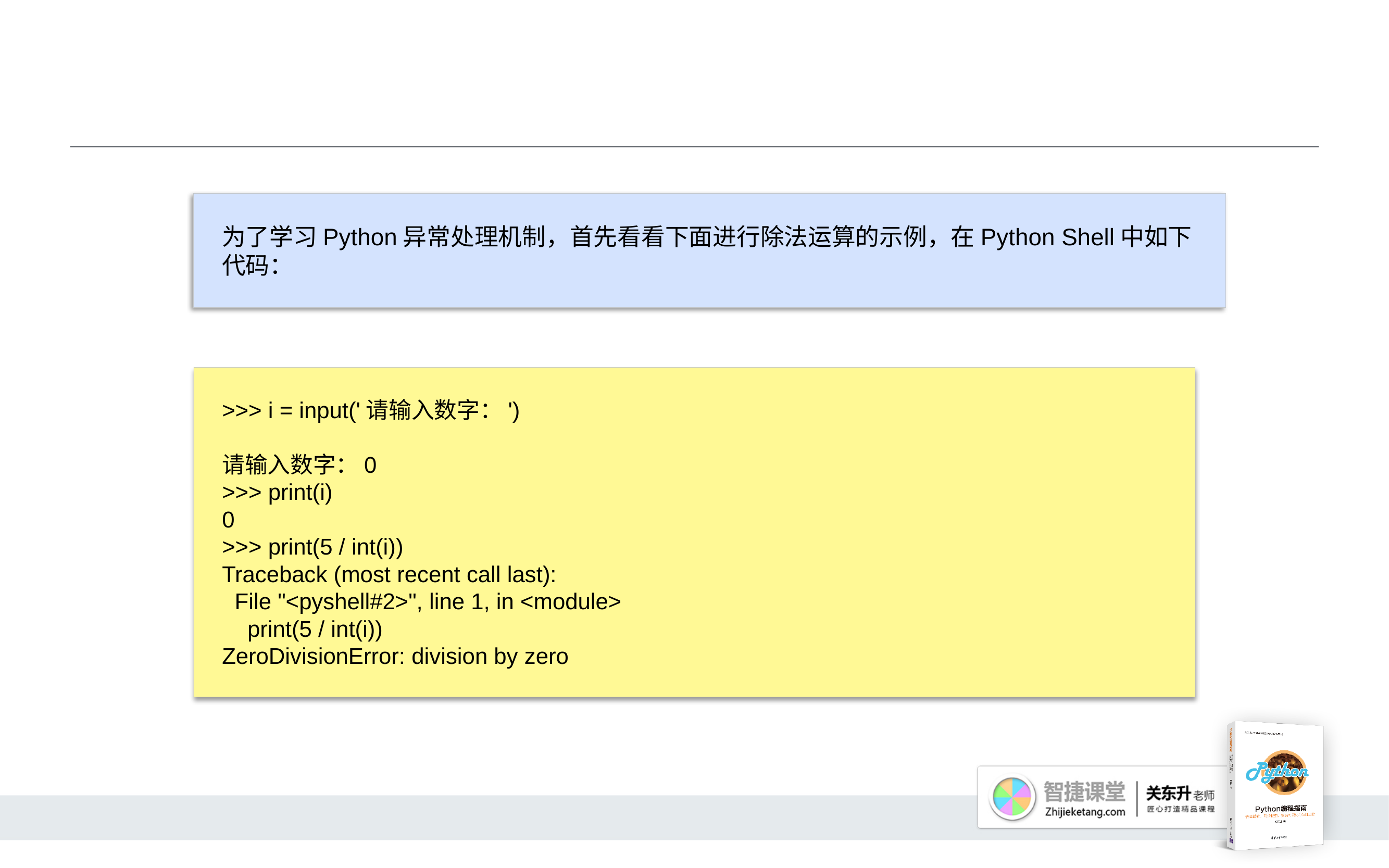

#
为了学习Python异常处理机制，首先看看下面进行除法运算的示例，在Python Shell中如下代码：
>>> i = input('请输入数字：')

请输入数字：0
>>> print(i)
0
>>> print(5 / int(i))
Traceback (most recent call last):
  File "<pyshell#2>", line 1, in <module>
    print(5 / int(i))
ZeroDivisionError: division by zero